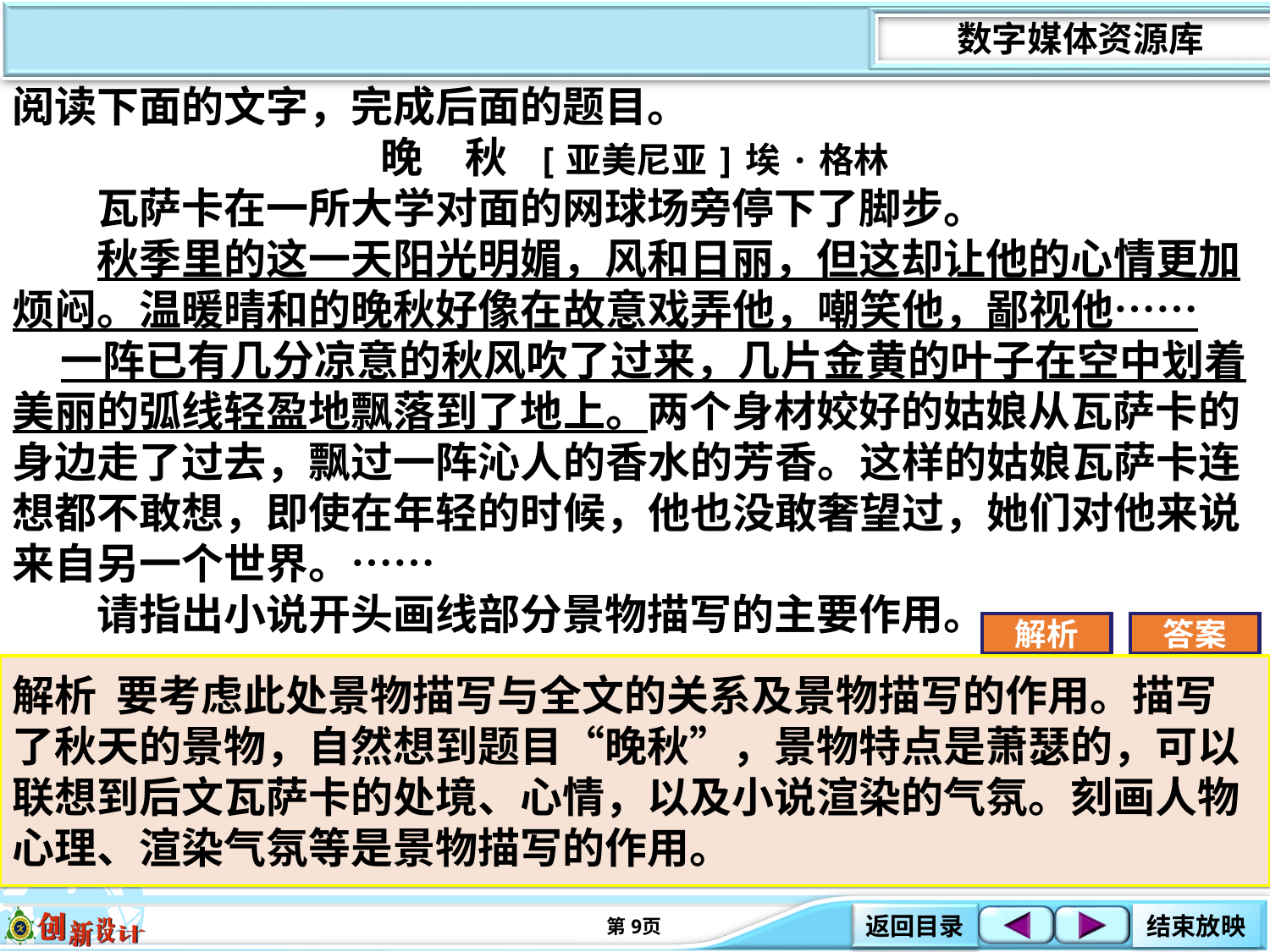

阅读下面的文字，完成后面的题目。
晚　秋  [亚美尼亚]埃·格林
　　瓦萨卡在一所大学对面的网球场旁停下了脚步。
　　秋季里的这一天阳光明媚，风和日丽，但这却让他的心情更加烦闷。温暖晴和的晚秋好像在故意戏弄他，嘲笑他，鄙视他……
    一阵已有几分凉意的秋风吹了过来，几片金黄的叶子在空中划着美丽的弧线轻盈地飘落到了地上。两个身材姣好的姑娘从瓦萨卡的身边走了过去，飘过一阵沁人的香水的芳香。这样的姑娘瓦萨卡连想都不敢想，即使在年轻的时候，他也没敢奢望过，她们对他来说来自另一个世界。……
　　请指出小说开头画线部分景物描写的主要作用。
解析
答案
解析  要考虑此处景物描写与全文的关系及景物描写的作用。描写了秋天的景物，自然想到题目“晚秋”，景物特点是萧瑟的，可以联想到后文瓦萨卡的处境、心情，以及小说渲染的气氛。刻画人物心理、渲染气氛等是景物描写的作用。
答案   (1)反衬瓦萨卡心情烦闷，处境凄凉；(2)照应标题(或渲染气氛)。